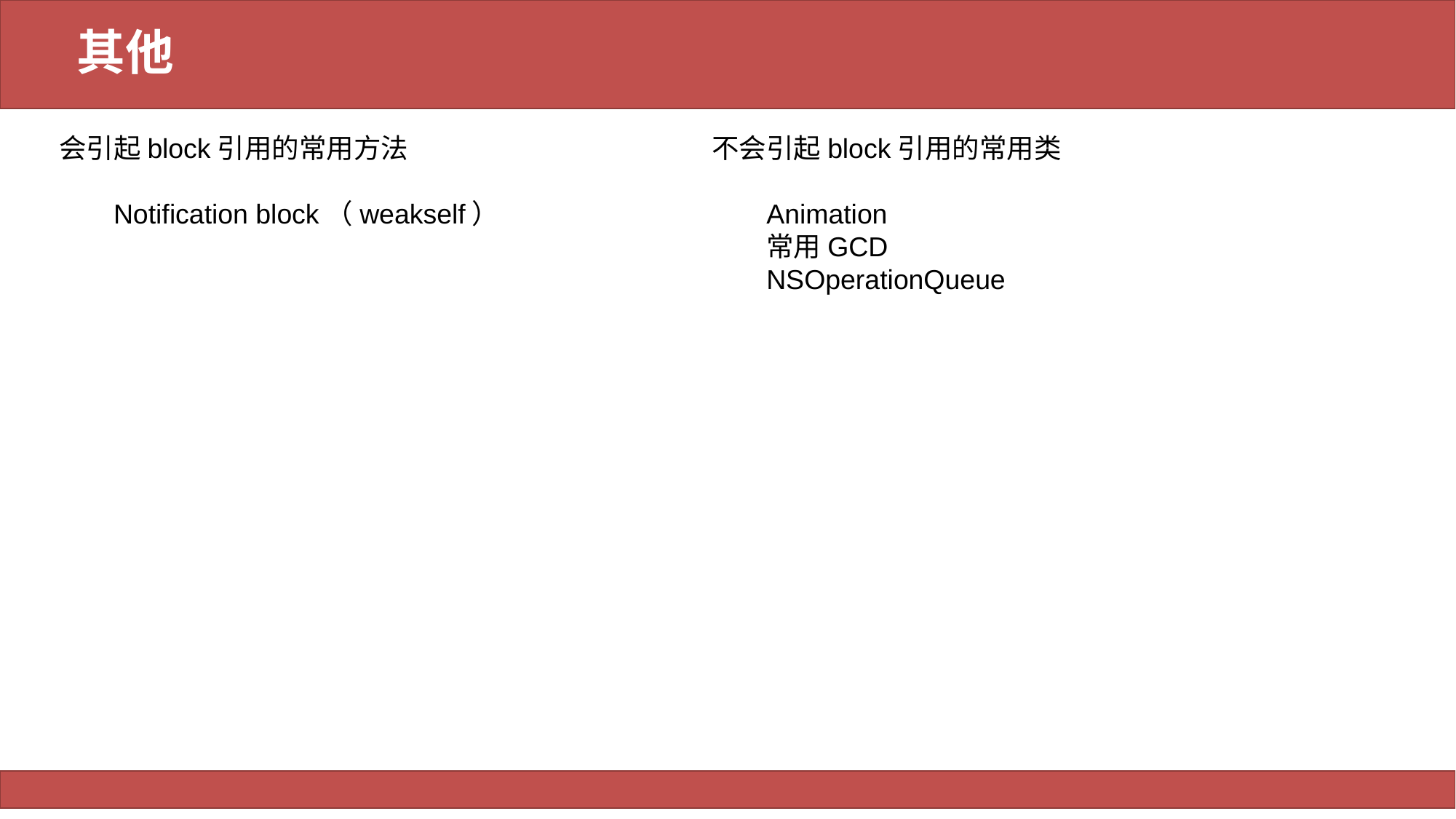

# 其他
会引起block引用的常用方法

Notification block（weakself）
不会引起block引用的常用类

Animation
常用GCD
NSOperationQueue